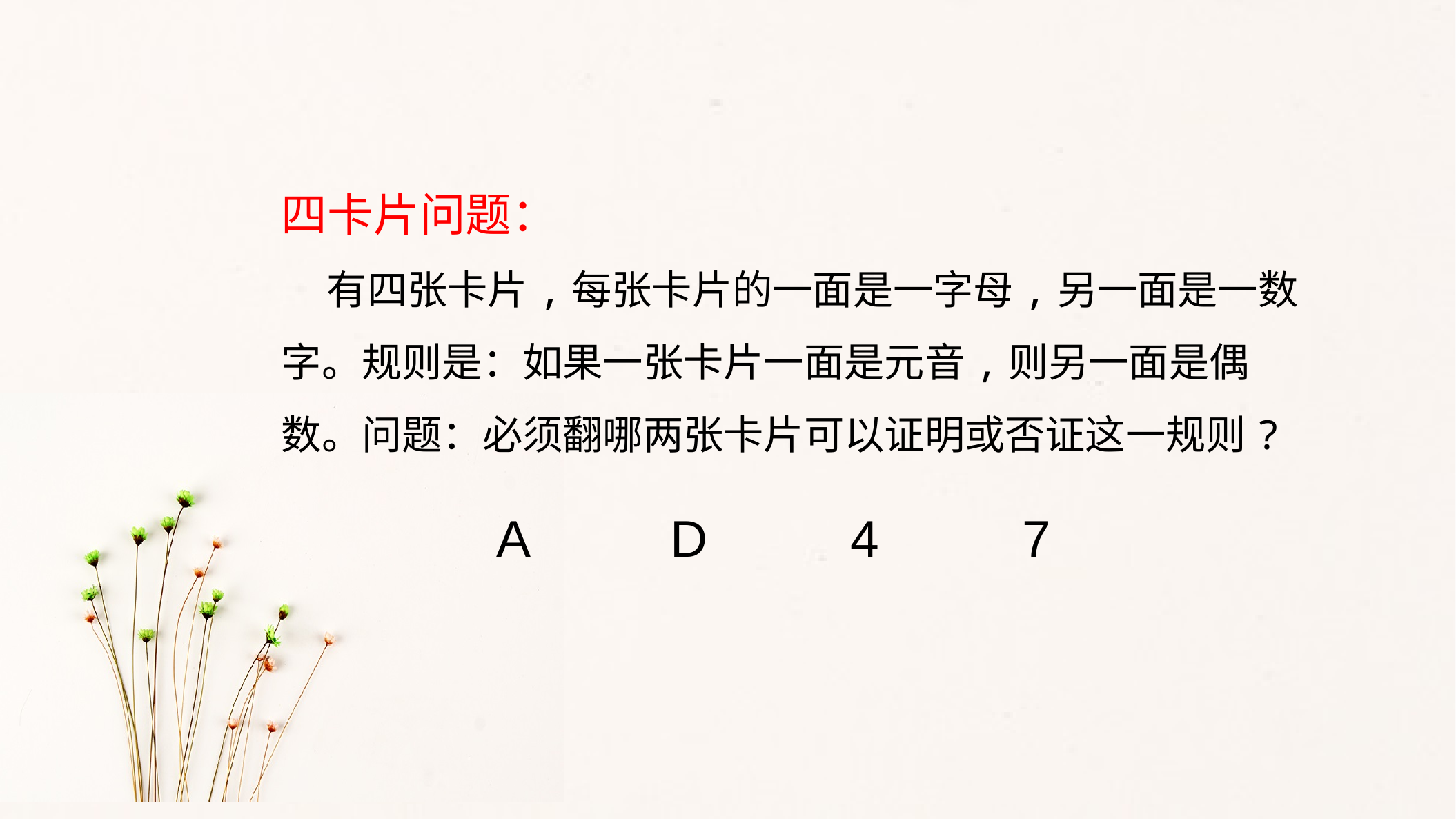

四卡片问题：
    有四张卡片,每张卡片的一面是一字母,另一面是一数字。规则是：如果一张卡片一面是元音,则另一面是偶数。问题：必须翻哪两张卡片可以证明或否证这一规则?

               A 　　D 　　4 　　7